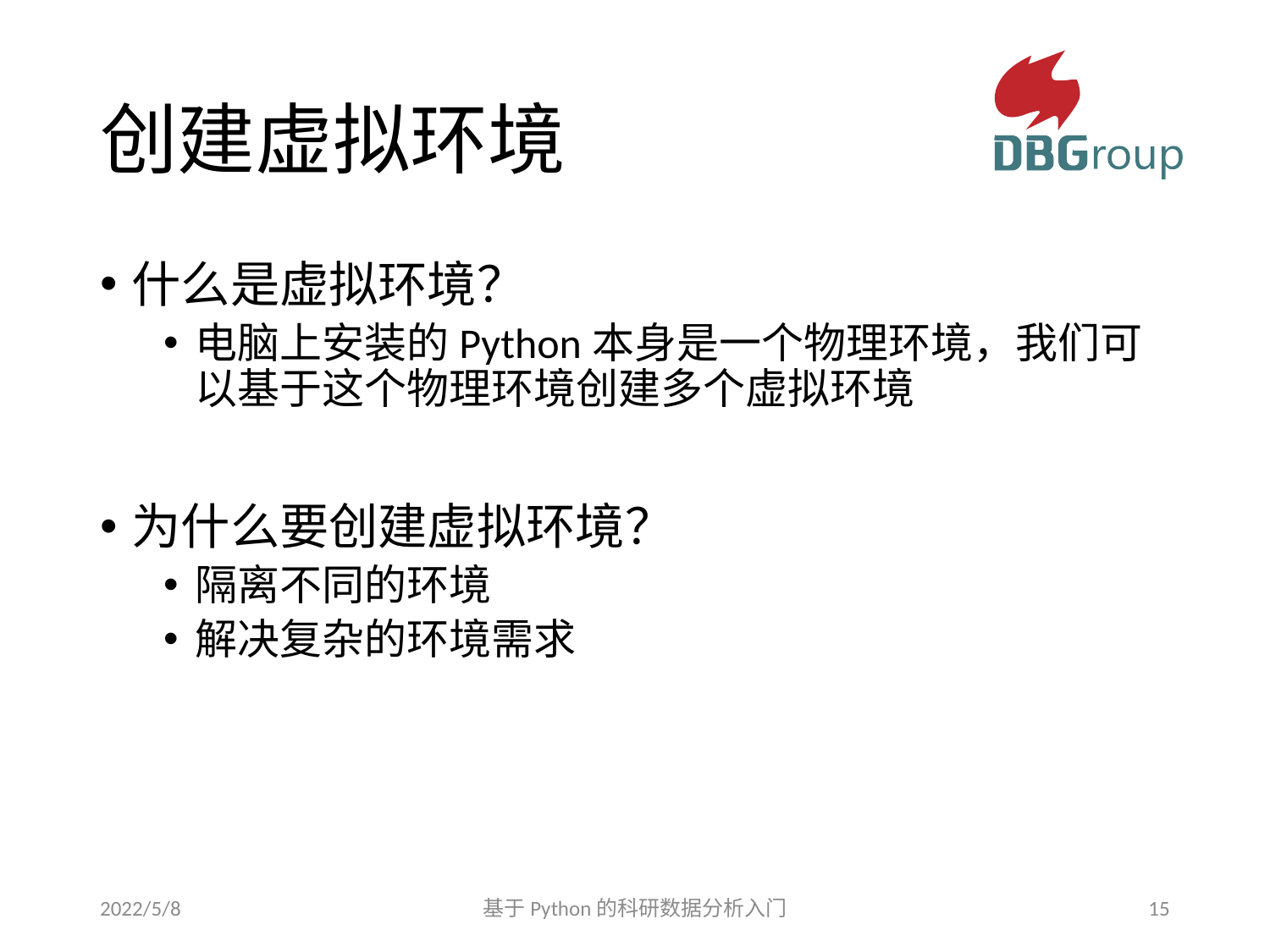

# 创建虚拟环境
什么是虚拟环境？
电脑上安装的Python本身是一个物理环境，我们可以基于这个物理环境创建多个虚拟环境

为什么要创建虚拟环境？
隔离不同的环境
解决复杂的环境需求
2022/5/8
基于Python的科研数据分析入门
15